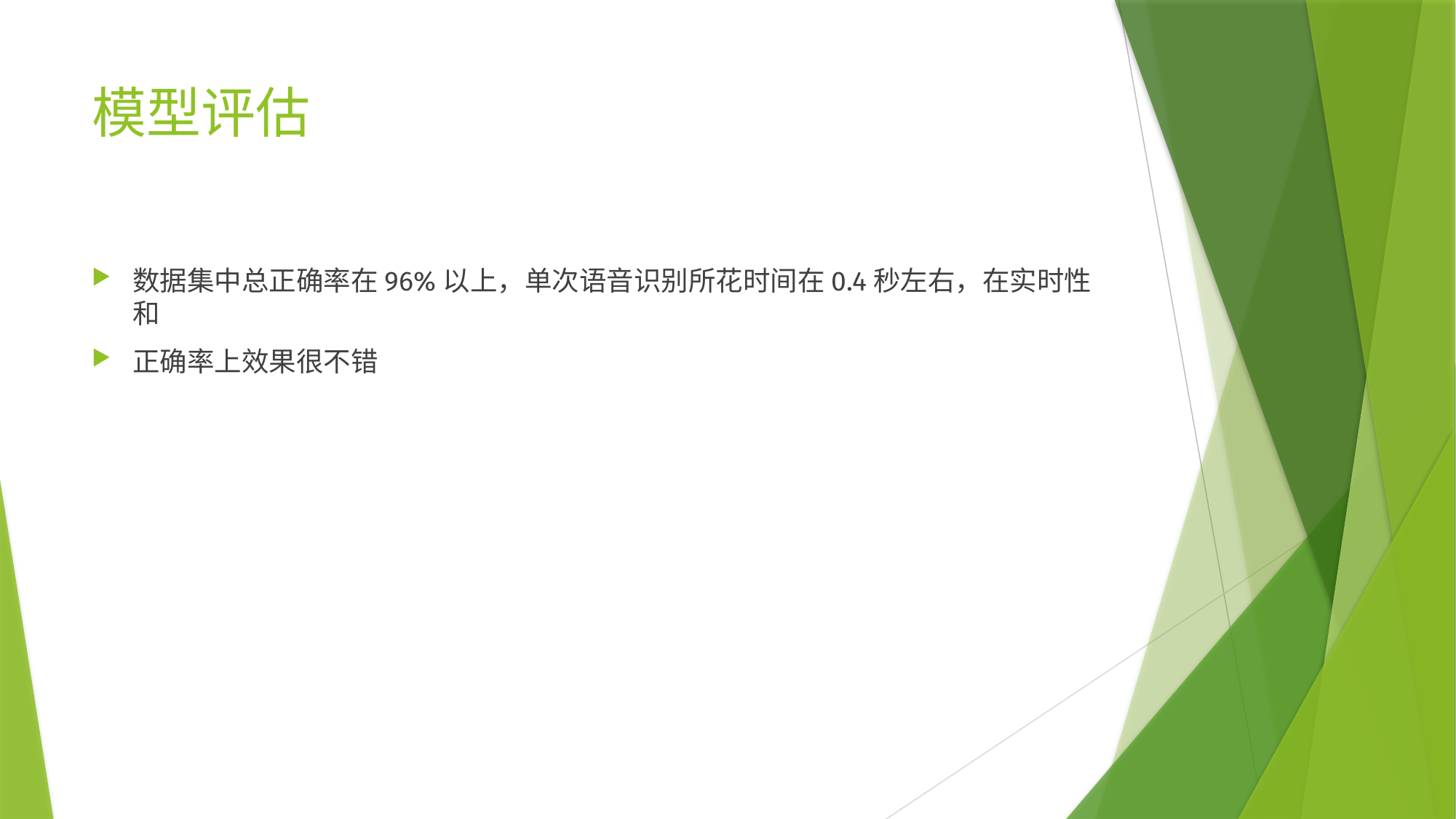

# 模型评估
数据集中总正确率在96%以上，单次语音识别所花时间在0.4秒左右，在实时性和
正确率上效果很不错